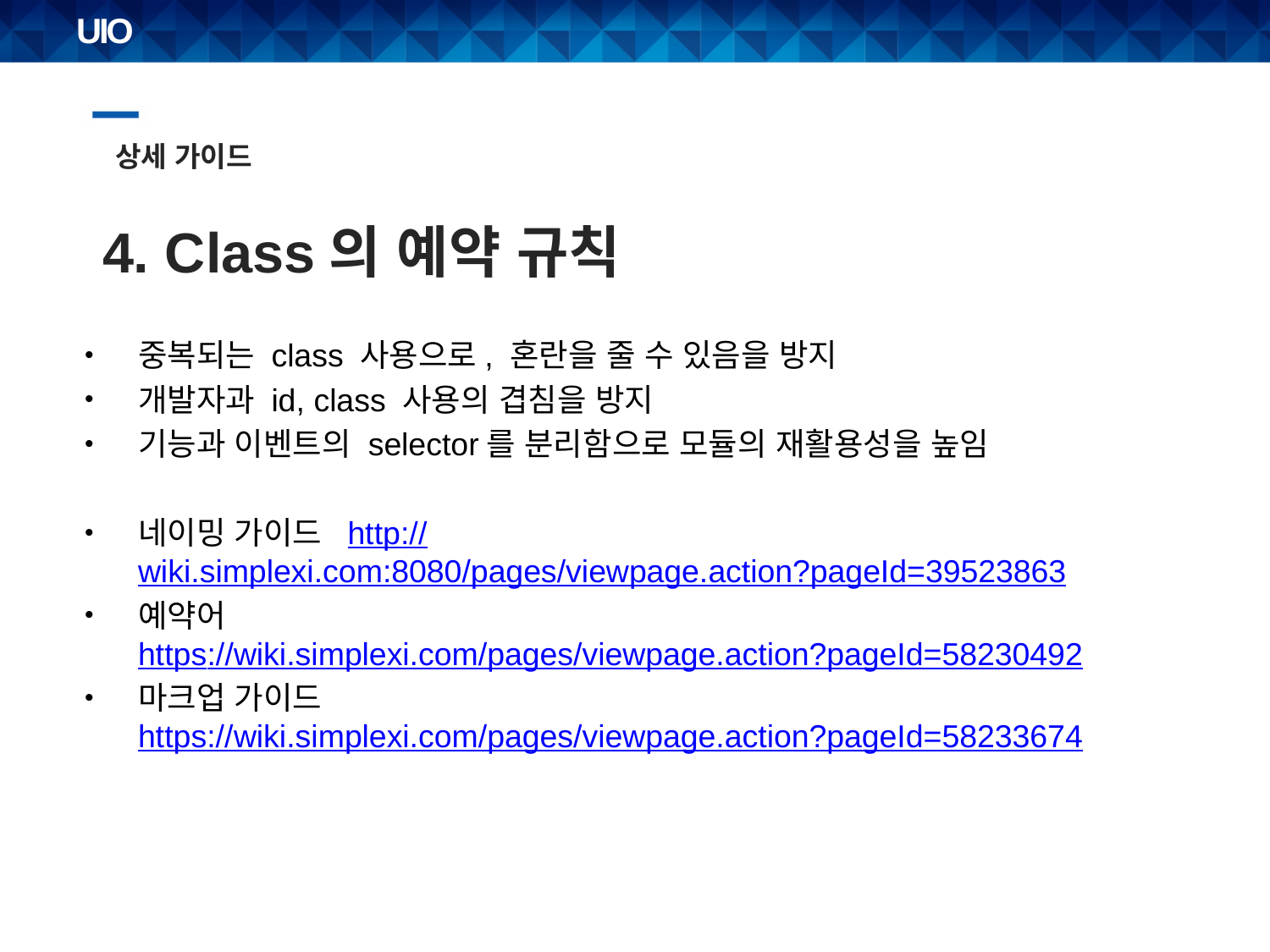

UIO
상세 가이드
4. Class의 예약 규칙
중복되는 class 사용으로, 혼란을 줄 수 있음을 방지
개발자과 id, class 사용의 겹침을 방지
기능과 이벤트의 selector를 분리함으로 모듈의 재활용성을 높임

네이밍 가이드  http://wiki.simplexi.com:8080/pages/viewpage.action?pageId=39523863
예약어
https://wiki.simplexi.com/pages/viewpage.action?pageId=58230492
마크업 가이드
https://wiki.simplexi.com/pages/viewpage.action?pageId=58233674